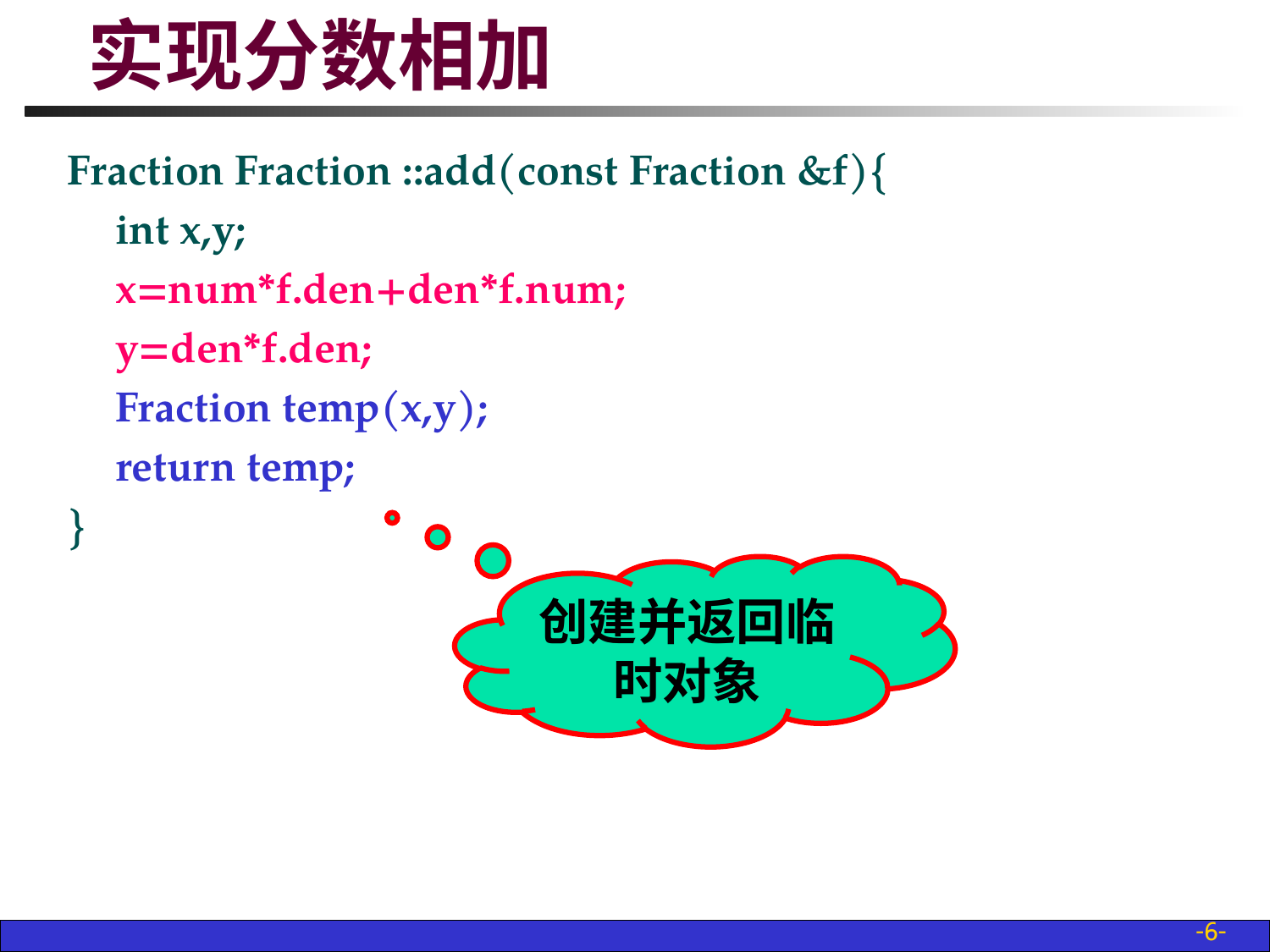

# 实现分数相加
Fraction Fraction ::add(const Fraction &f){
	int x,y;
	x=num*f.den+den*f.num;
	y=den*f.den;
	Fraction temp(x,y);
	return temp;
}
创建并返回临时对象
-6-